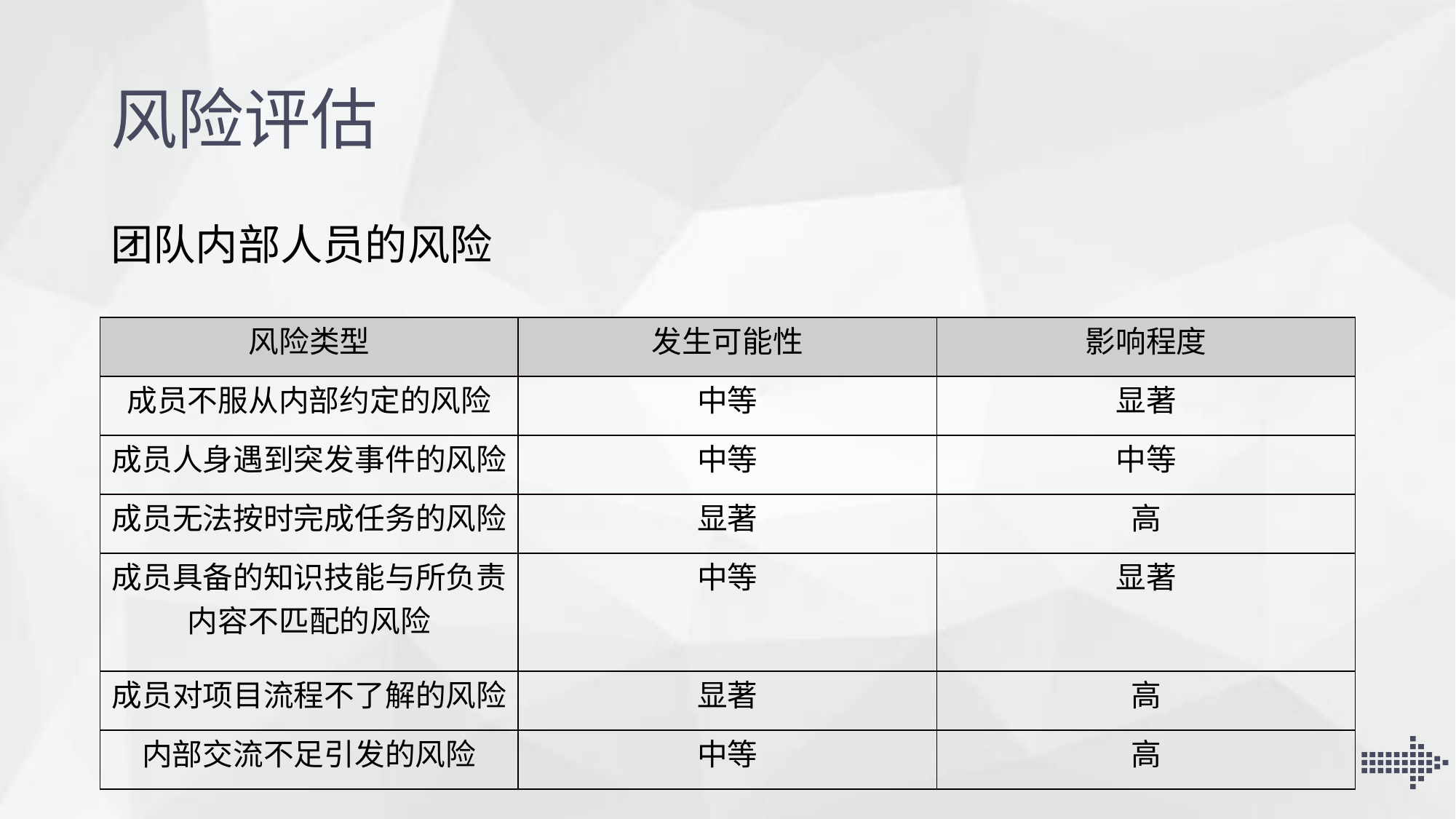

风险评估
团队内部人员的风险
| 风险类型 | 发生可能性 | 影响程度 |
| --- | --- | --- |
| 成员不服从内部约定的风险 | 中等 | 显著 |
| 成员人身遇到突发事件的风险 | 中等 | 中等 |
| 成员无法按时完成任务的风险 | 显著 | 高 |
| 成员具备的知识技能与所负责内容不匹配的风险 | 中等 | 显著 |
| 成员对项目流程不了解的风险 | 显著 | 高 |
| 内部交流不足引发的风险 | 中等 | 高 |